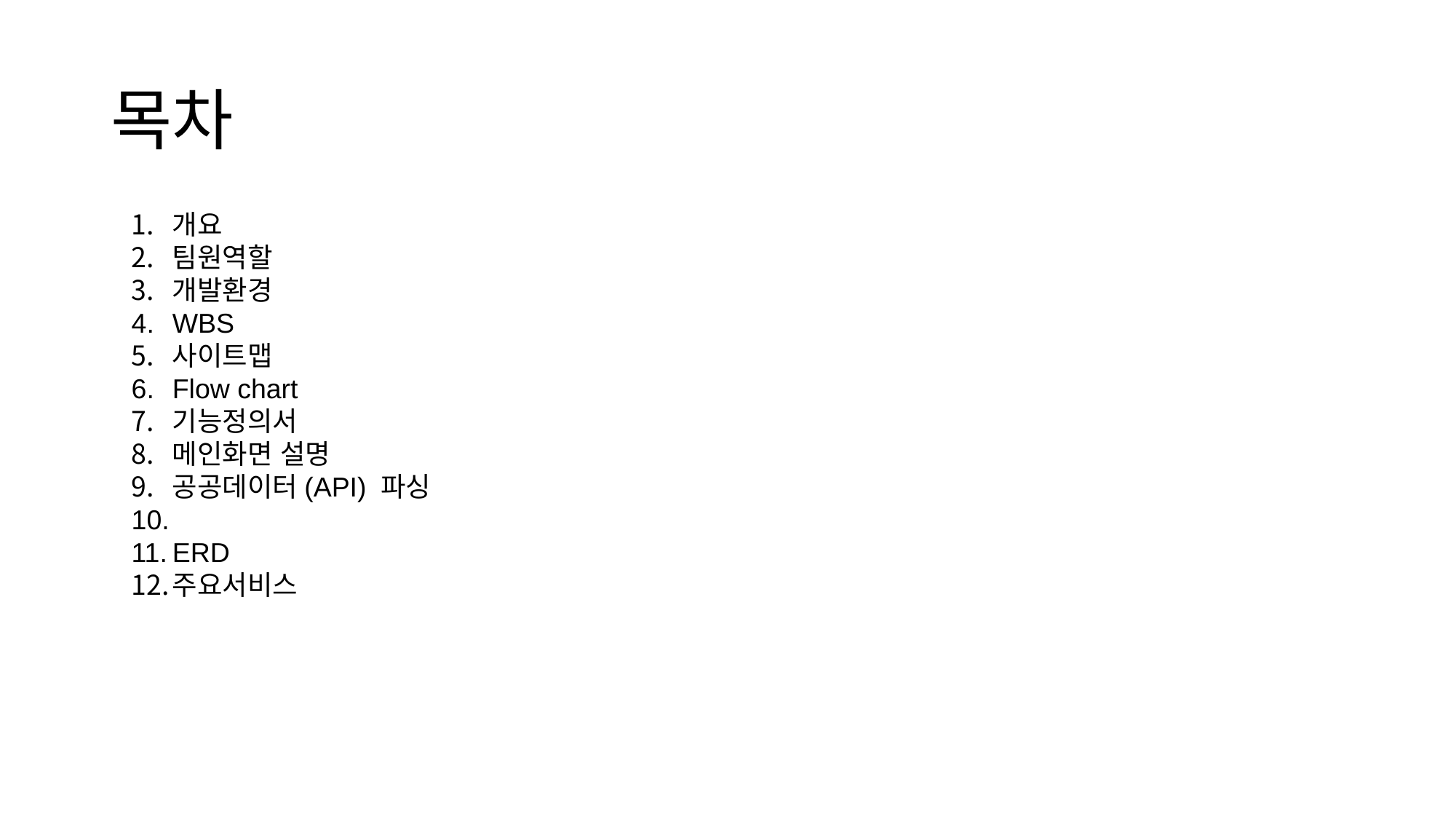

# 목차
개요
팀원역할
개발환경
WBS
사이트맵
Flow chart
기능정의서
메인화면 설명
공공데이터(API) 파싱

ERD
주요서비스